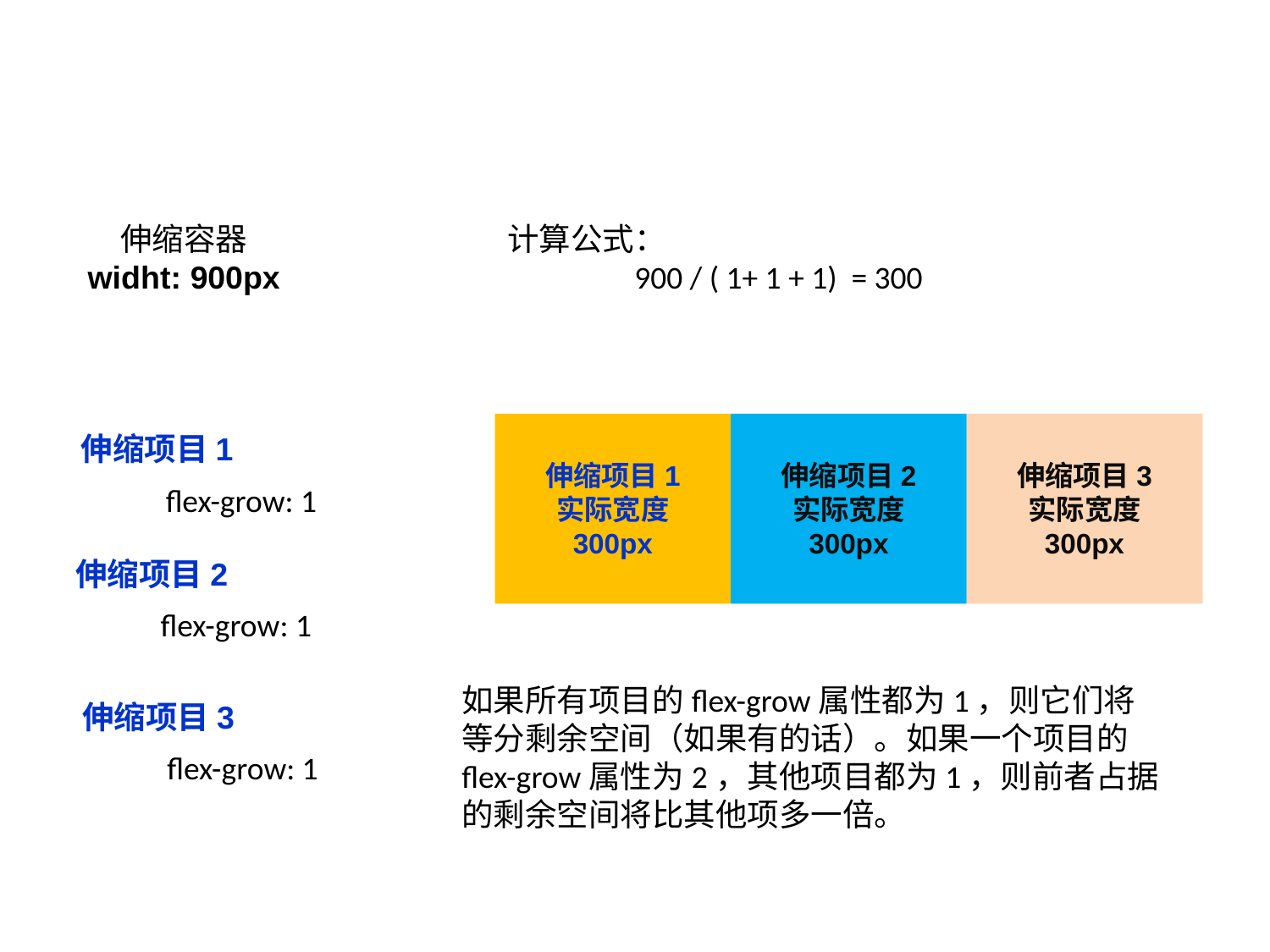

#
伸缩容器
widht: 900px
计算公式：
	900 / ( 1+ 1 + 1)  = 300

伸缩项目1
实际宽度
300px
伸缩项目2
实际宽度
300px
伸缩项目3
实际宽度
300px
伸缩项目1
flex-grow: 1
伸缩项目2
flex-grow: 1
伸缩项目3
flex-grow: 1
如果所有项目的flex-grow属性都为1，则它们将等分剩余空间（如果有的话）。如果一个项目的flex-grow属性为2，其他项目都为1，则前者占据的剩余空间将比其他项多一倍。